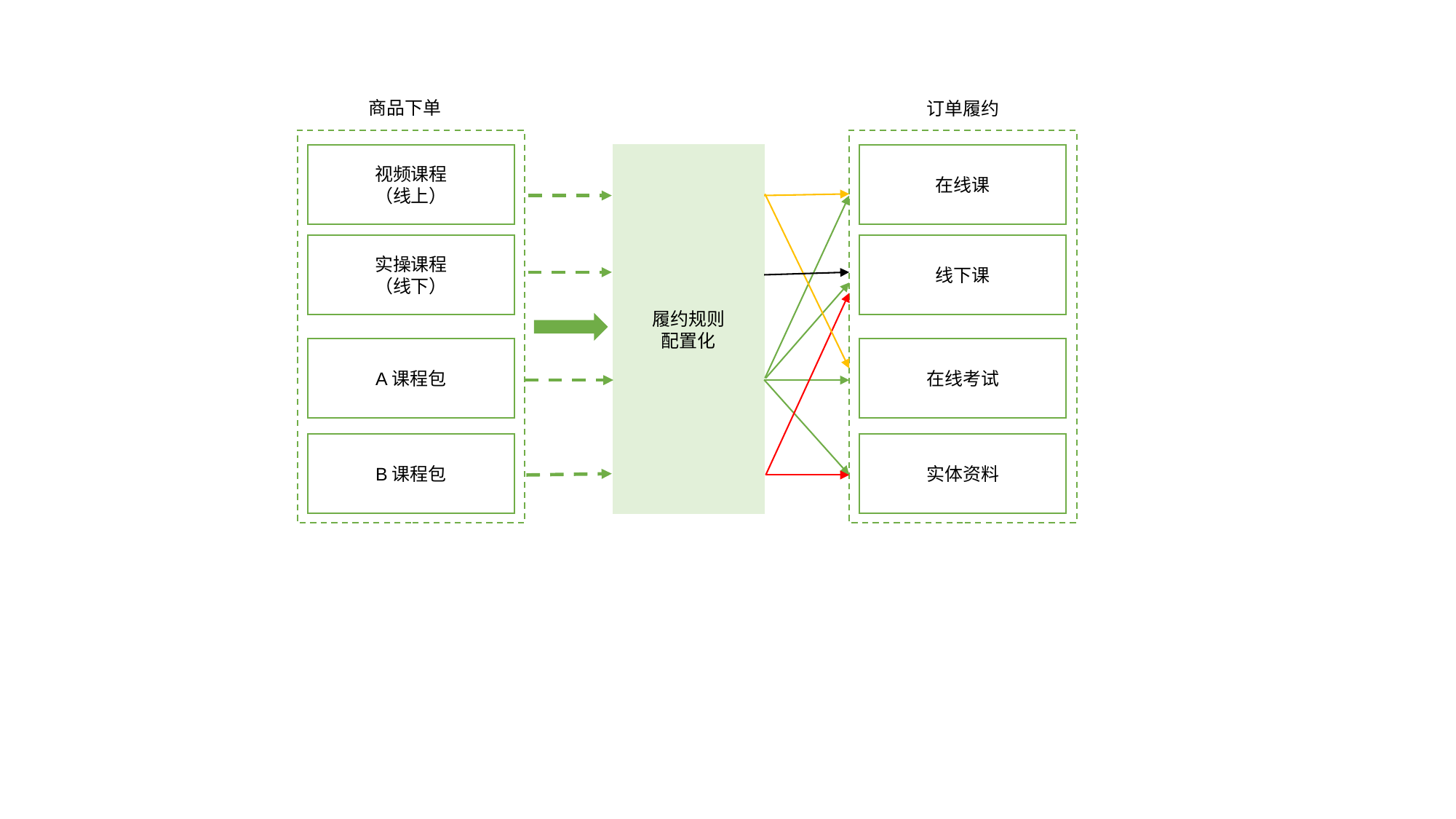

商品下单
订单履约

视频课程
（线上）
履约规则
配置化
在线课
实操课程
（线下）
线下课

A课程包
在线考试
B课程包
实体资料